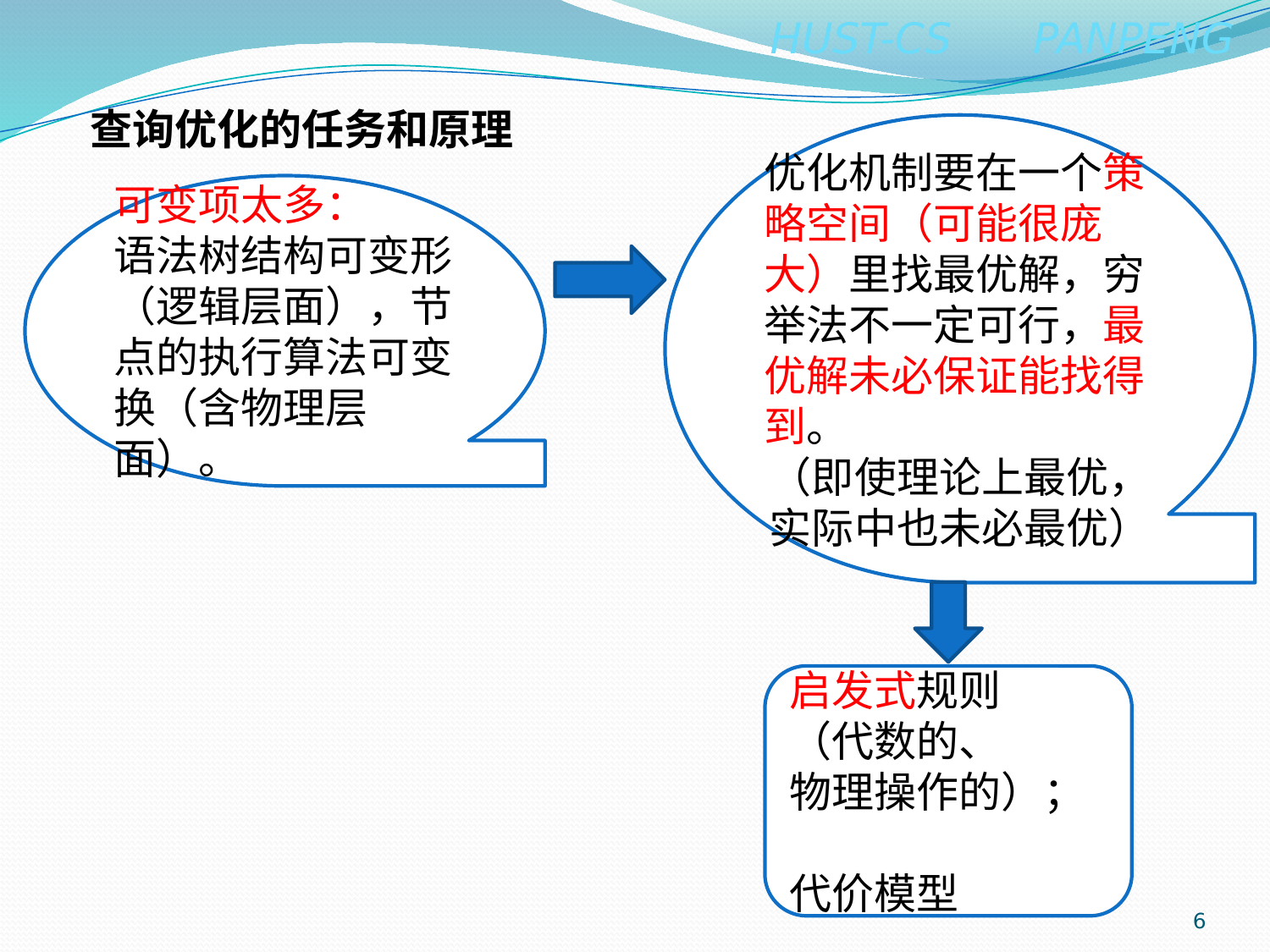

查询优化的任务和原理
优化机制要在一个策略空间（可能很庞大）里找最优解，穷举法不一定可行，最优解未必保证能找得到。
（即使理论上最优，实际中也未必最优）
可变项太多：
语法树结构可变形（逻辑层面），节点的执行算法可变换（含物理层面）。

启发式规则
（代数的、
物理操作的）；

代价模型
6